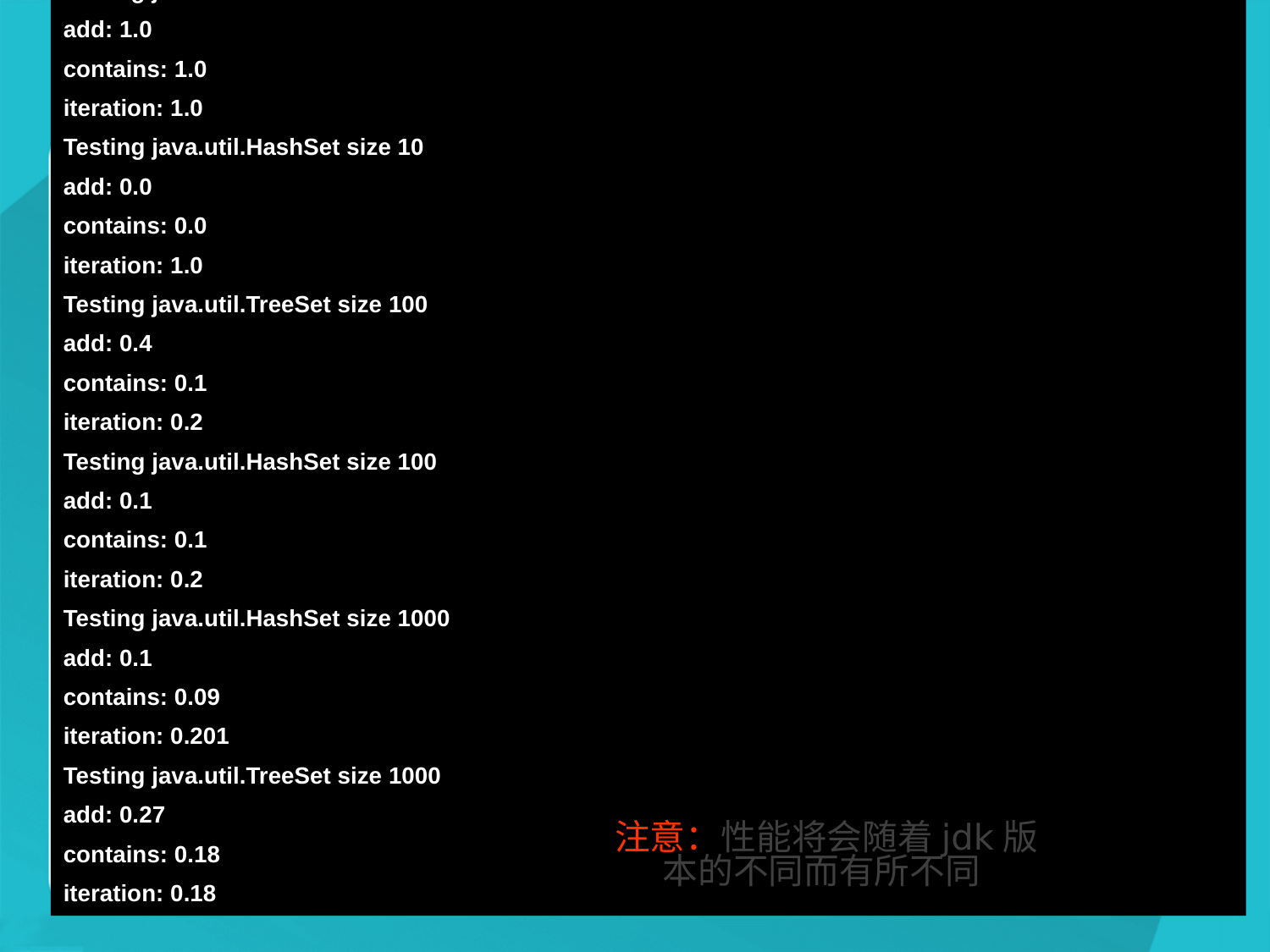

# 选择适用的方式
Testing java.util.TreeSet size 10
add: 1.0
contains: 1.0
iteration: 1.0
Testing java.util.HashSet size 10
add: 0.0
contains: 0.0
iteration: 1.0
Testing java.util.TreeSet size 100
add: 0.4
contains: 0.1
iteration: 0.2
Testing java.util.HashSet size 100
add: 0.1
contains: 0.1
iteration: 0.2
Testing java.util.HashSet size 1000
add: 0.1
contains: 0.09
iteration: 0.201
Testing java.util.TreeSet size 1000
add: 0.27
contains: 0.18
iteration: 0.18
决定使用何种Set
具体取决于Set的大小
HashSet显然要比TreeSet出色得多，而且性能明显与元素的多寡关系不大
注意：性能将会随着jdk版
本的不同而有所不同